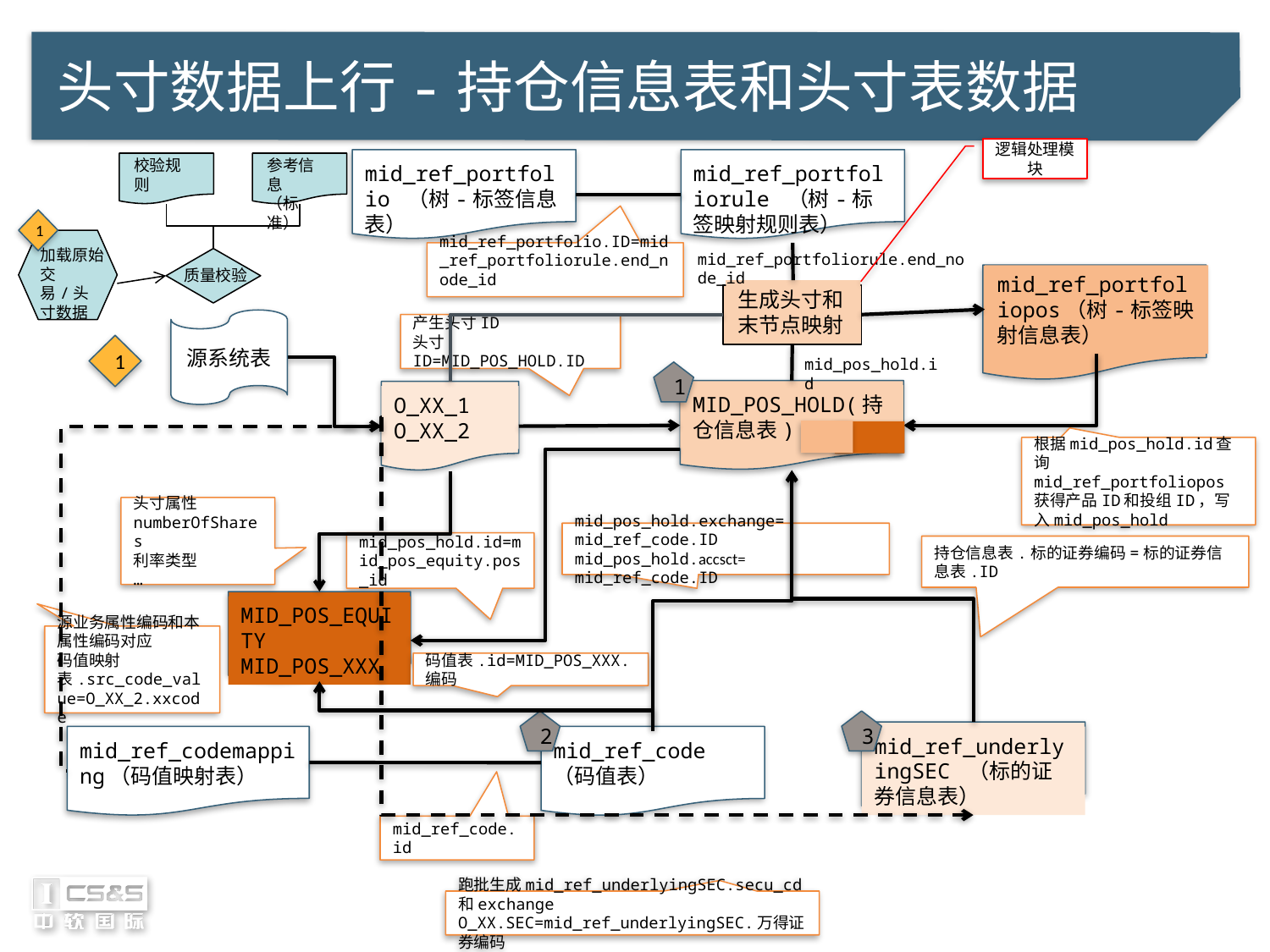

# 头寸数据上行-持仓信息表和头寸表数据
逻辑处理模块
校验规则

参考信息
（标准）

1

加载原始交易/头寸数据

质量校验

mid_ref_portfolio （树-标签信息表）

mid_ref_portfoliorule （树-标签映射规则表）
mid_ref_portfolio.ID=mid_ref_portfoliorule.end_node_id

mid_ref_portfoliorule.end_node_id

mid_ref_portfoliopos（树-标签映射信息表）
生成头寸和末节点映射

源系统表
1
产生头寸ID
头寸ID=MID_POS_HOLD.ID
mid_pos_hold.id
1

MID_POS_HOLD(持仓信息表)

O_XX_1
O_XX_2

根据mid_pos_hold.id查询mid_ref_portfoliopos获得产品ID和投组ID，写入mid_pos_hold
头寸属性
numberOfShares
利率类型
…
mid_pos_hold.exchange= mid_ref_code.ID
mid_pos_hold.accsct= mid_ref_code.ID
mid_pos_hold.id=mid_pos_equity.pos_id
持仓信息表.标的证券编码=标的证券信息表.ID

MID_POS_EQUITY
MID_POS_XXX
源业务属性编码和本属性编码对应
码值映射表.src_code_value=O_XX_2.xxcode
码值表.id=MID_POS_XXX.编码
3
2

mid_ref_underlyingSEC （标的证券信息表）

mid_ref_codemapping（码值映射表）

mid_ref_code（码值表）
mid_ref_code.id
跑批生成mid_ref_underlyingSEC.secu_cd和exchange
O_XX.SEC=mid_ref_underlyingSEC.万得证券编码